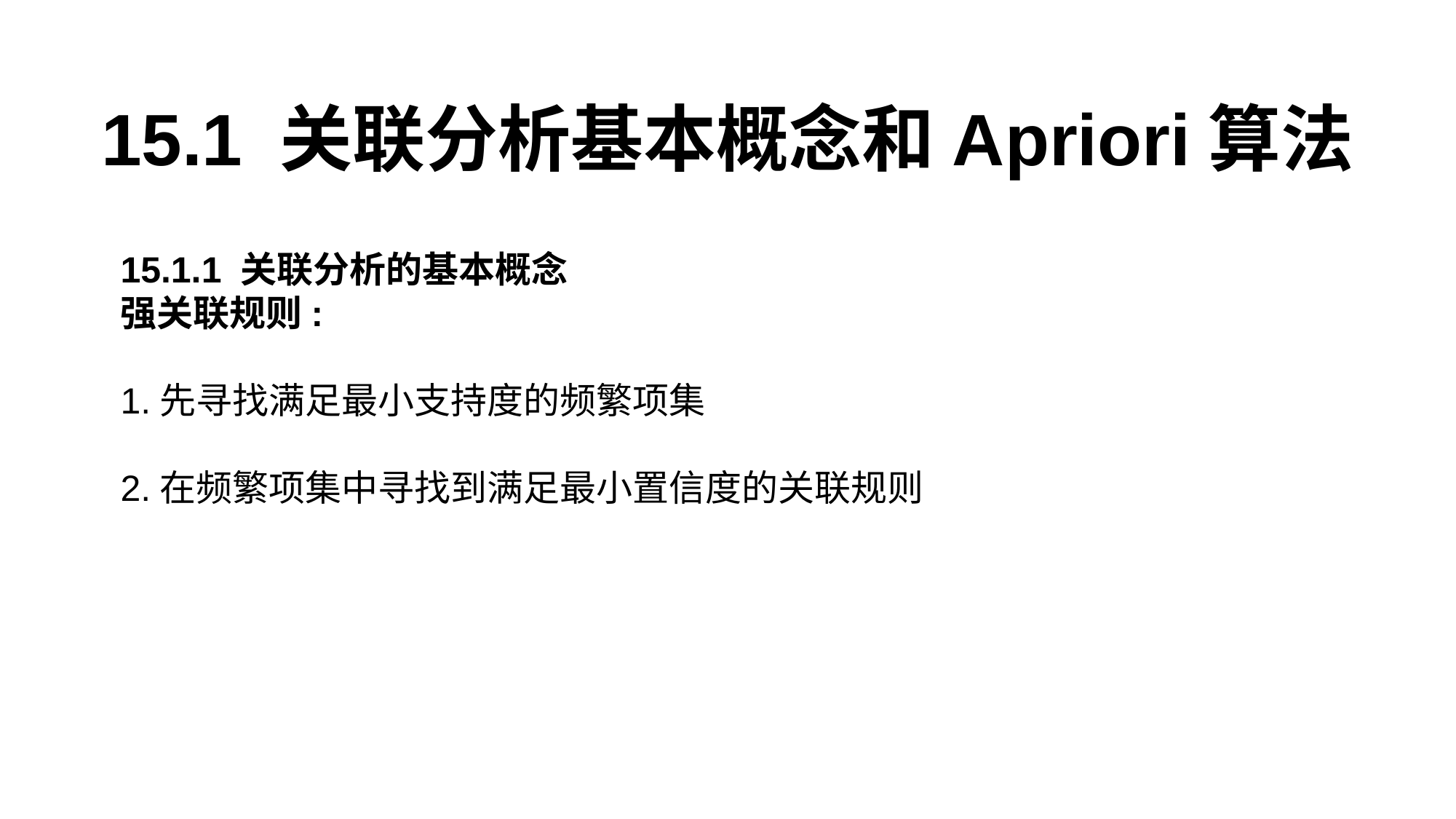

15.1 关联分析基本概念和Apriori算法
15.1.1 关联分析的基本概念
强关联规则:

1.先寻找满足最小支持度的频繁项集

2.在频繁项集中寻找到满足最小置信度的关联规则